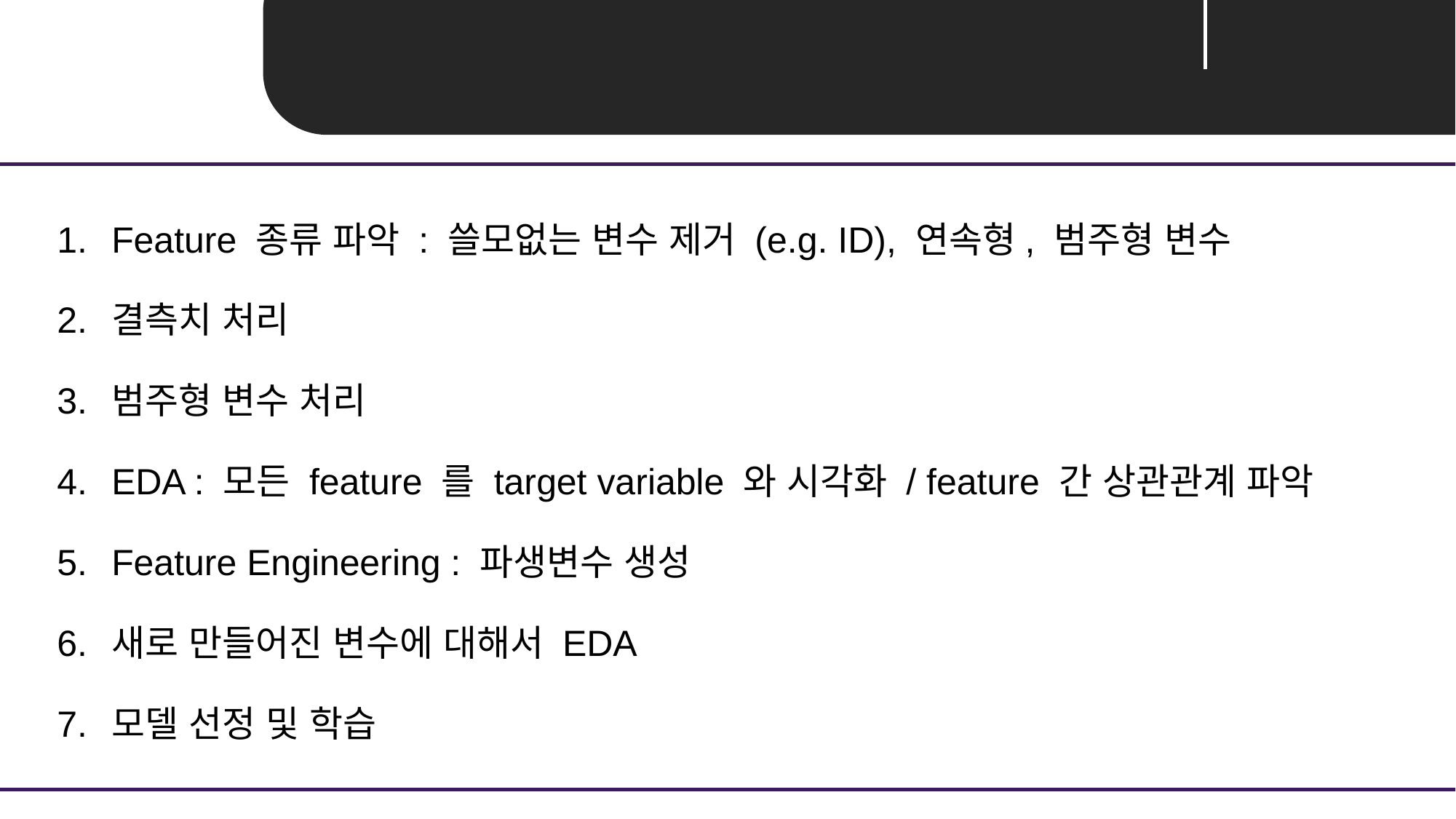

Unit  03 ㅣ결론

Feature 종류 파악 : 쓸모없는 변수 제거 (e.g. ID), 연속형, 범주형 변수
결측치 처리
범주형 변수 처리
EDA : 모든 feature 를 target variable 와 시각화 / feature 간 상관관계 파악
Feature Engineering : 파생변수 생성
새로 만들어진 변수에 대해서 EDA
모델 선정 및 학습